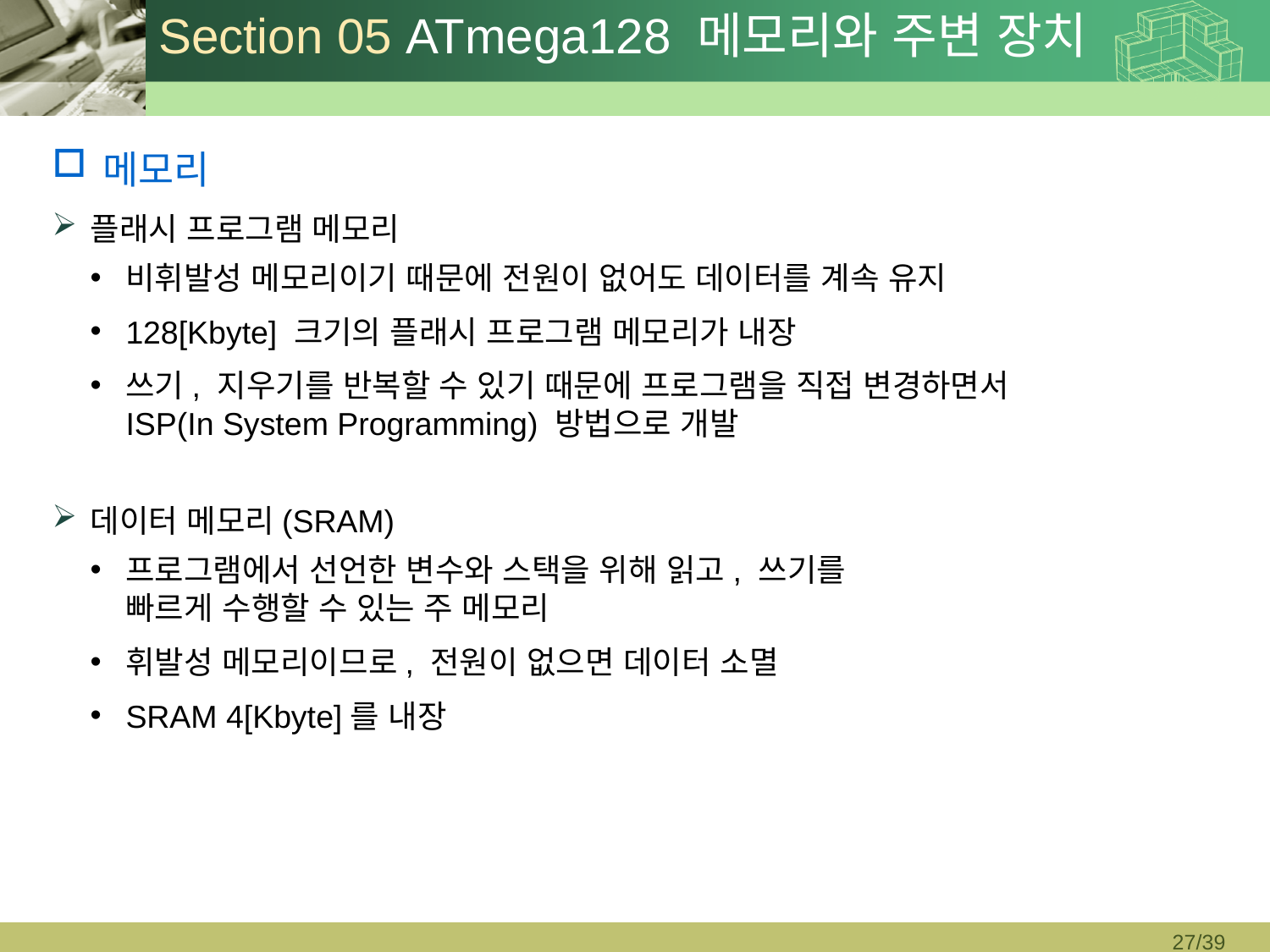

# Section 05 ATmega128 메모리와 주변 장치
메모리
플래시 프로그램 메모리
비휘발성 메모리이기 때문에 전원이 없어도 데이터를 계속 유지
128[Kbyte] 크기의 플래시 프로그램 메모리가 내장
쓰기, 지우기를 반복할 수 있기 때문에 프로그램을 직접 변경하면서
ISP(In System Programming) 방법으로 개발
데이터 메모리(SRAM)
프로그램에서 선언한 변수와 스택을 위해 읽고, 쓰기를
빠르게 수행할 수 있는 주 메모리
휘발성 메모리이므로, 전원이 없으면 데이터 소멸
SRAM 4[Kbyte]를 내장